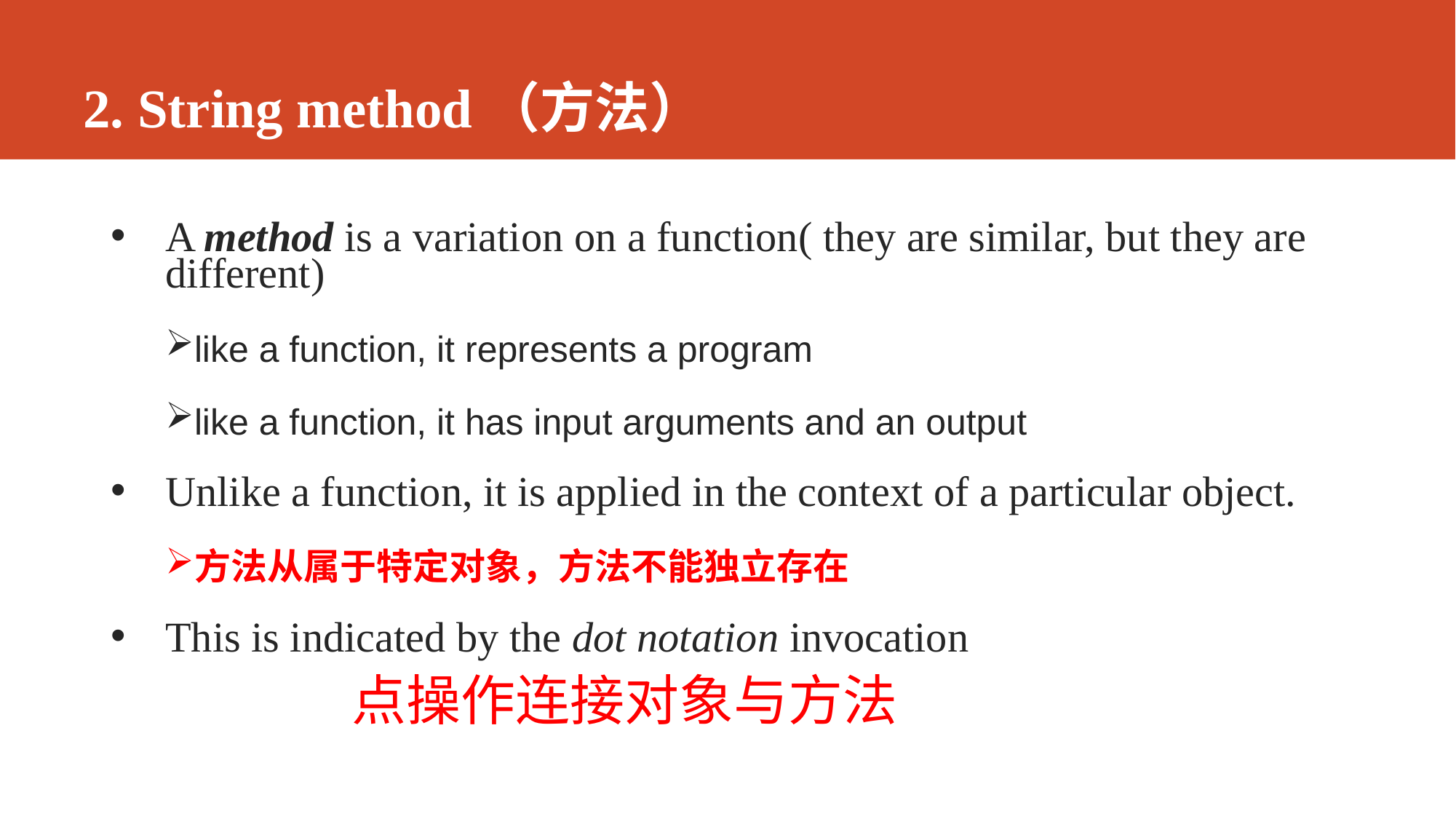

# 2. String method（方法）
A method is a variation on a function( they are similar, but they are different)
like a function, it represents a program
like a function, it has input arguments and an output
Unlike a function, it is applied in the context of a particular object.
方法从属于特定对象，方法不能独立存在
This is indicated by the dot notation invocation
点操作连接对象与方法